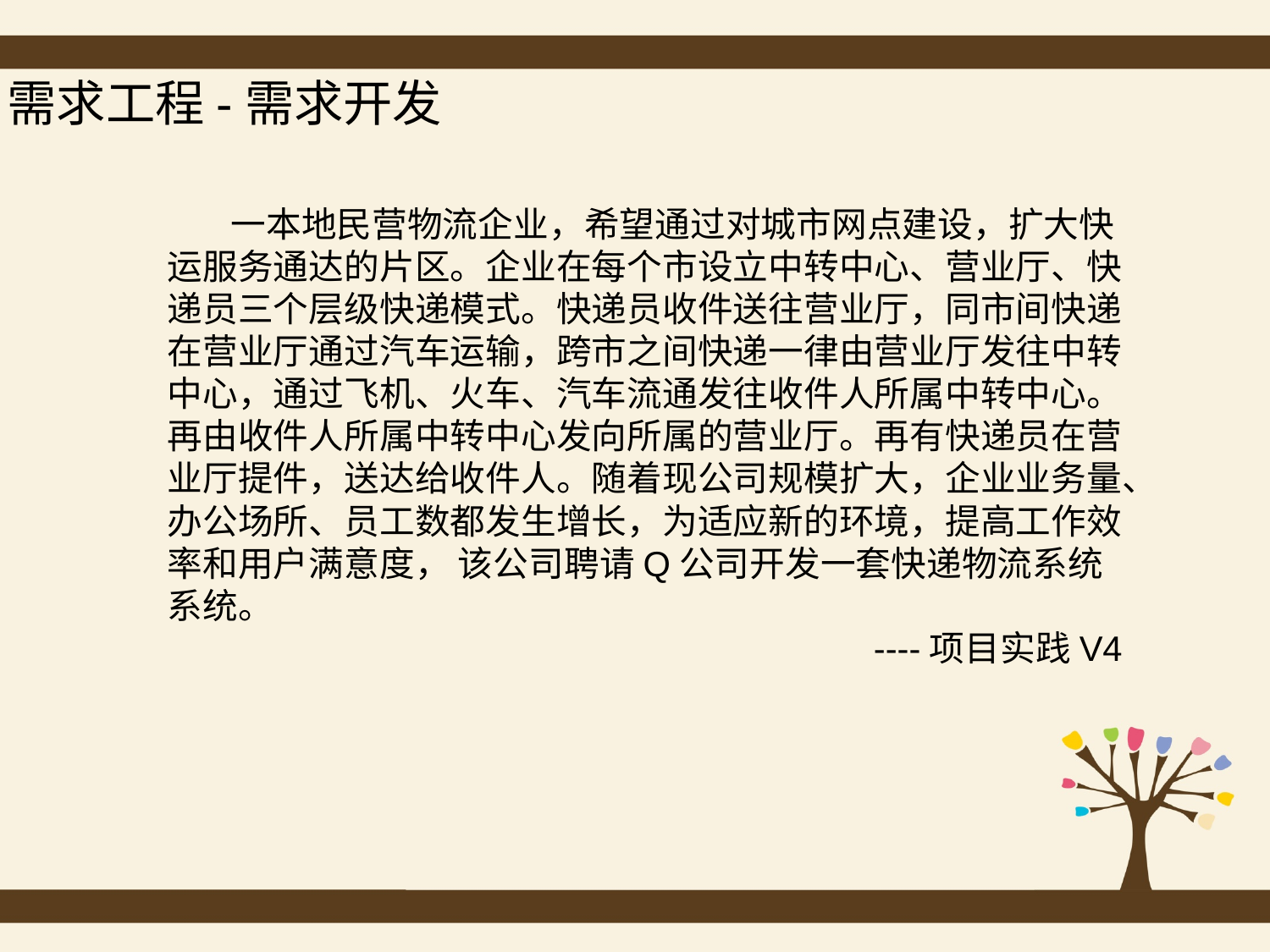

需求工程-需求开发
       一本地民营物流企业，希望通过对城市网点建设，扩大快运服务通达的片区。企业在每个市设立中转中心、营业厅、快递员三个层级快递模式。快递员收件送往营业厅，同市间快递在营业厅通过汽车运输，跨市之间快递一律由营业厅发往中转中心，通过飞机、火车、汽车流通发往收件人所属中转中心。再由收件人所属中转中心发向所属的营业厅。再有快递员在营业厅提件，送达给收件人。随着现公司规模扩大，企业业务量、办公场所、员工数都发生增长，为适应新的环境，提高工作效率和用户满意度， 该公司聘请Q公司开发一套快递物流系统系统。
----项目实践V4